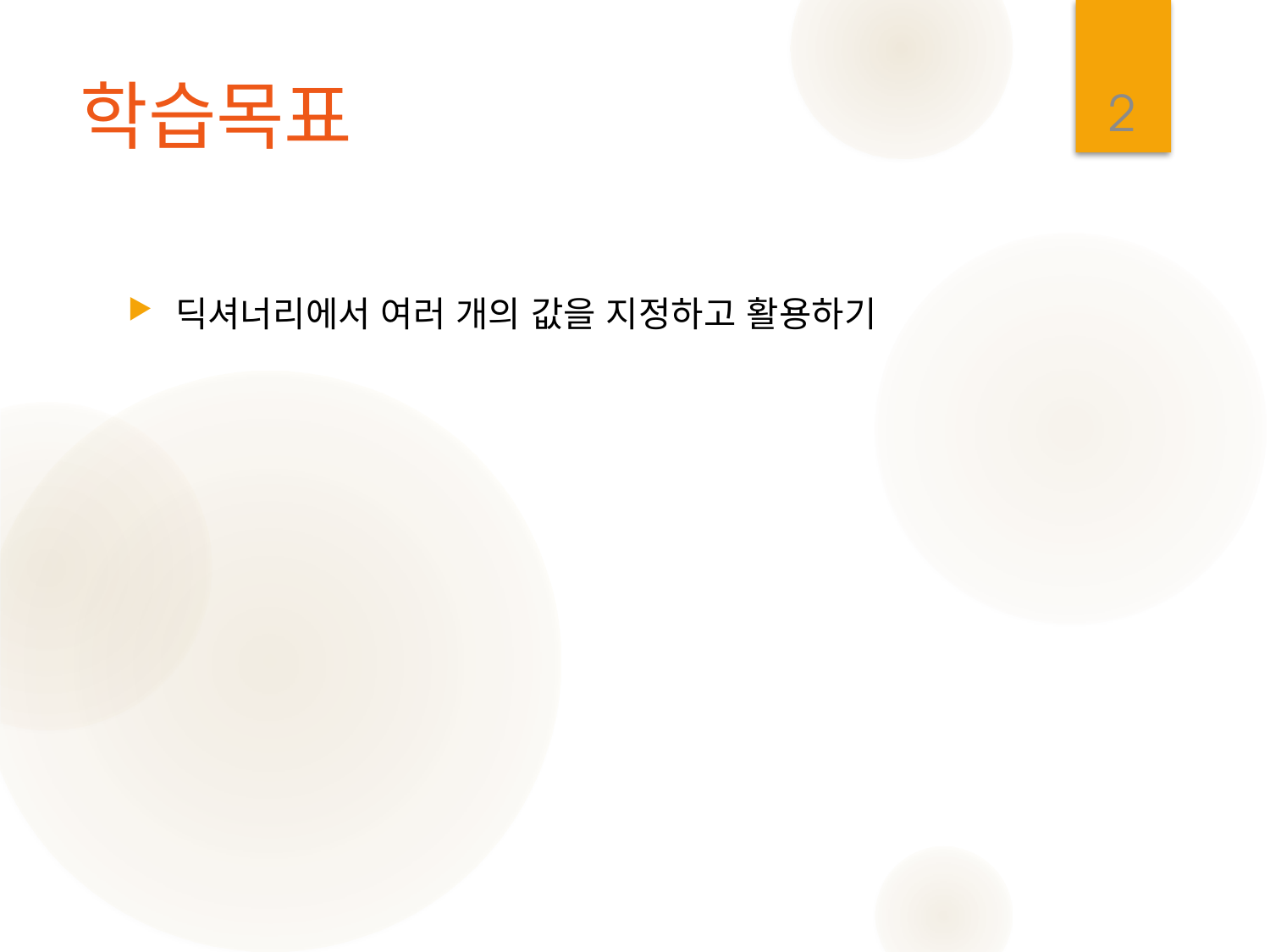

2
# 학습목표
딕셔너리에서 여러 개의 값을 지정하고 활용하기